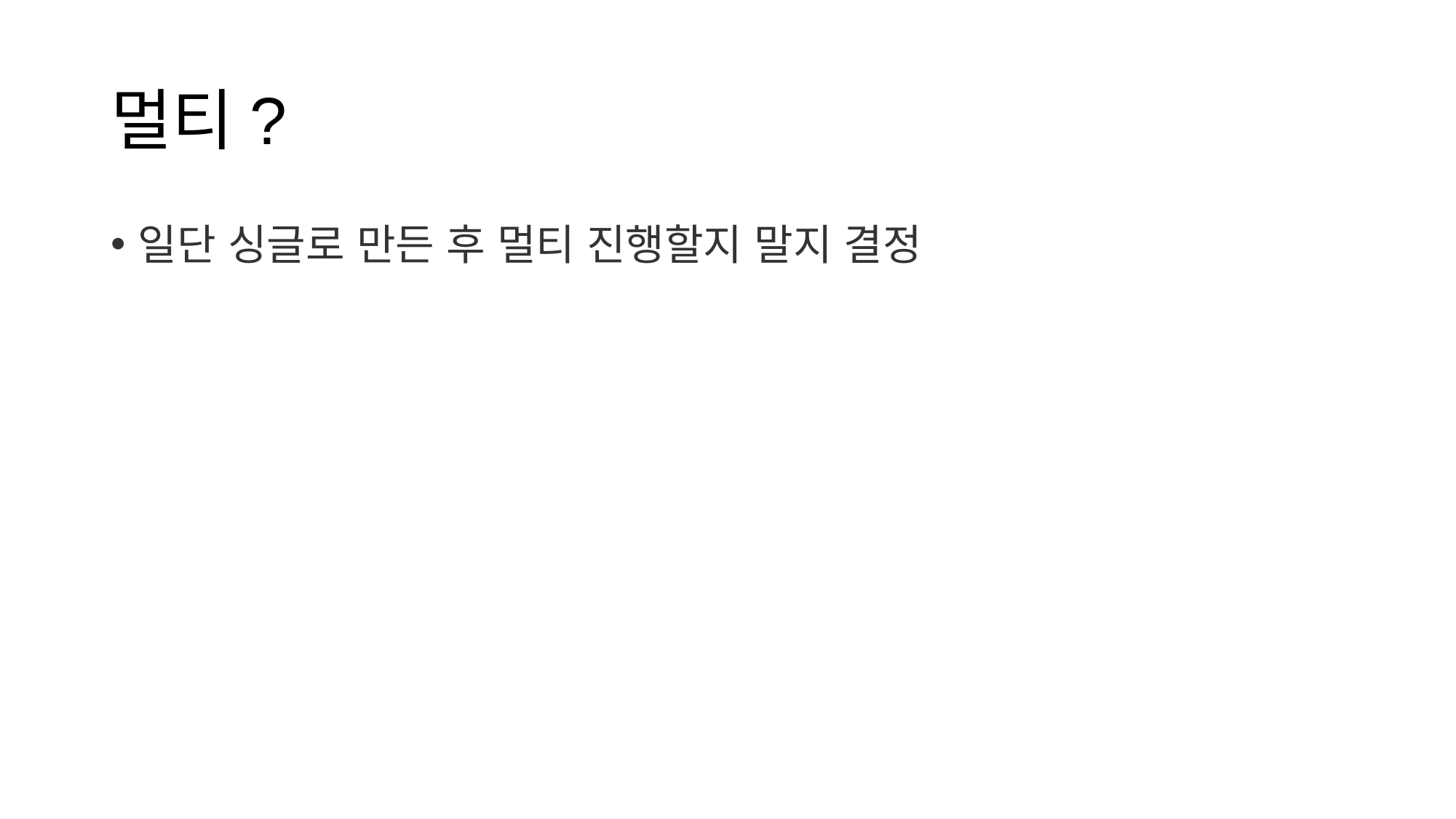

# 멀티?
일단 싱글로 만든 후 멀티 진행할지 말지 결정